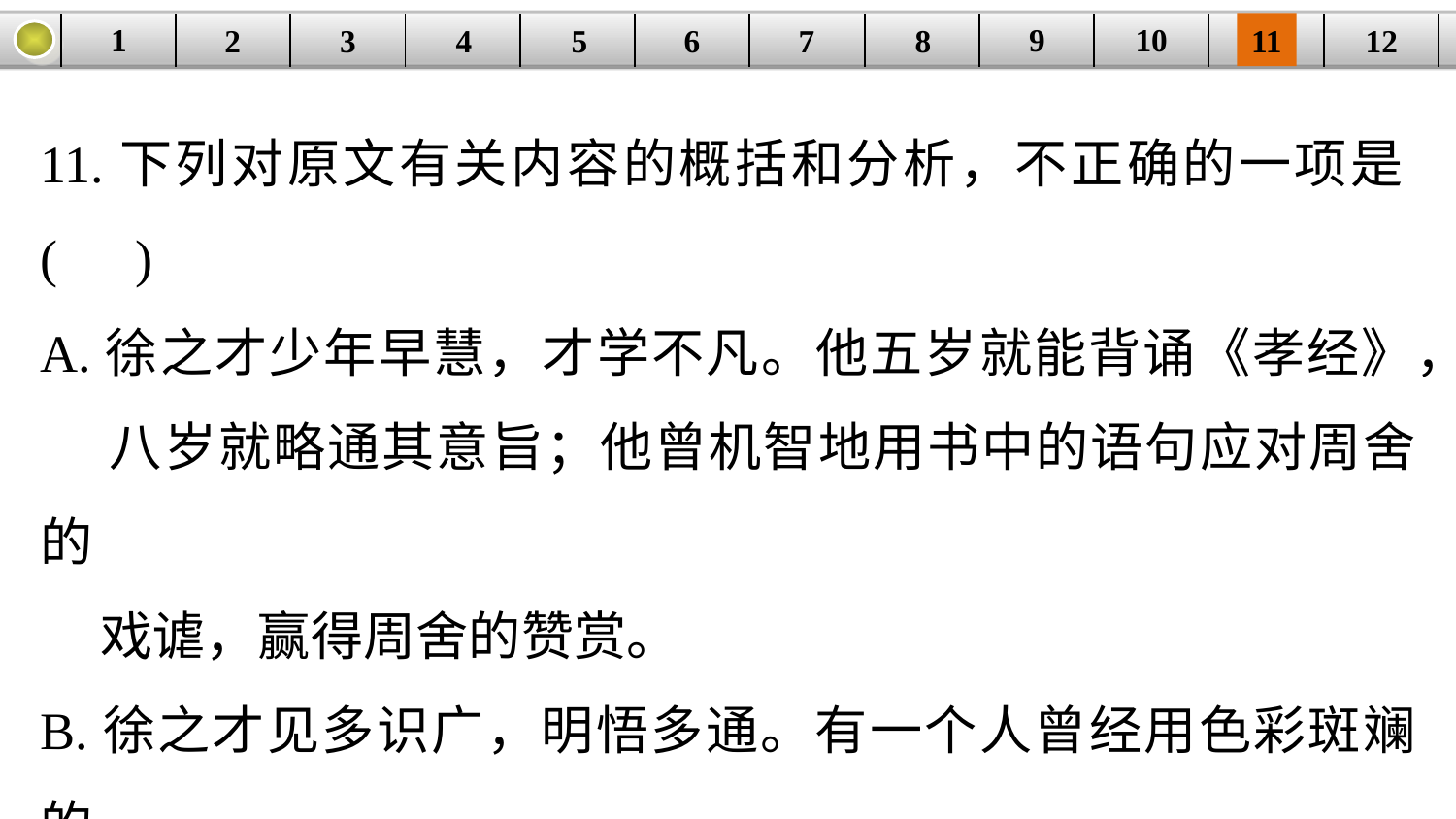

9
10
1
3
4
5
6
8
11
2
12
|  |  |  |  |  |  |  |  |  |  |  |  |
| --- | --- | --- | --- | --- | --- | --- | --- | --- | --- | --- | --- |
7

11.下列对原文有关内容的概括和分析，不正确的一项是(　)
A.徐之才少年早慧，才学不凡。他五岁就能背诵《孝经》，
    八岁就略通其意旨；他曾机智地用书中的语句应对周舍的
    戏谑，赢得周舍的赞赏。
B.徐之才见多识广，明悟多通。有一个人曾经用色彩斑斓的
    人骨做刀靶，徐之才通过观察做出判断，认为死者生前一
    定患过骨瘤。